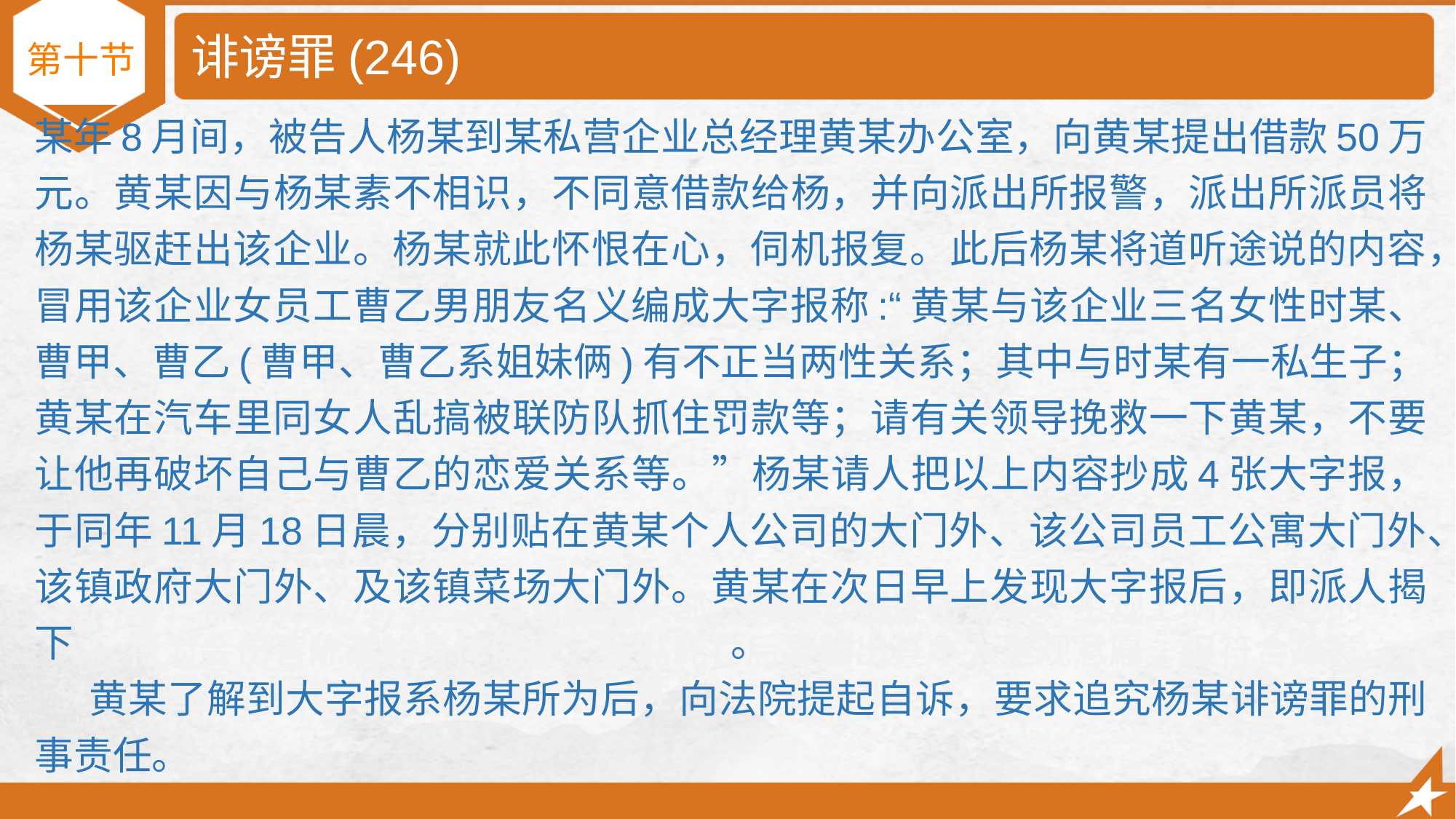

# 诽谤罪(246)
第十节
某年8月间，被告人杨某到某私营企业总经理黄某办公室，向黄某提出借款50万元。黄某因与杨某素不相识，不同意借款给杨，并向派出所报警，派出所派员将杨某驱赶出该企业。杨某就此怀恨在心，伺机报复。此后杨某将道听途说的内容，冒用该企业女员工曹乙男朋友名义编成大字报称:“黄某与该企业三名女性时某、曹甲、曹乙(曹甲、曹乙系姐妹俩)有不正当两性关系；其中与时某有一私生子；黄某在汽车里同女人乱搞被联防队抓住罚款等；请有关领导挽救一下黄某，不要让他再破坏自己与曹乙的恋爱关系等。”杨某请人把以上内容抄成4张大字报，于同年11月18日晨，分别贴在黄某个人公司的大门外、该公司员工公寓大门外、该镇政府大门外、及该镇菜场大门外。黄某在次日早上发现大字报后，即派人揭下。
      黄某了解到大字报系杨某所为后，向法院提起自诉，要求追究杨某诽谤罪的刑事责任。

第三种意见认为，王某某对陈某头部、胸部分别连击数拳，主观上明知自己的行为会伤害陈某的身体健康，虽然死亡后果超出其本人主观意愿，但符合故意伤害致人死亡的构成要件，应定性为故意伤害罪。